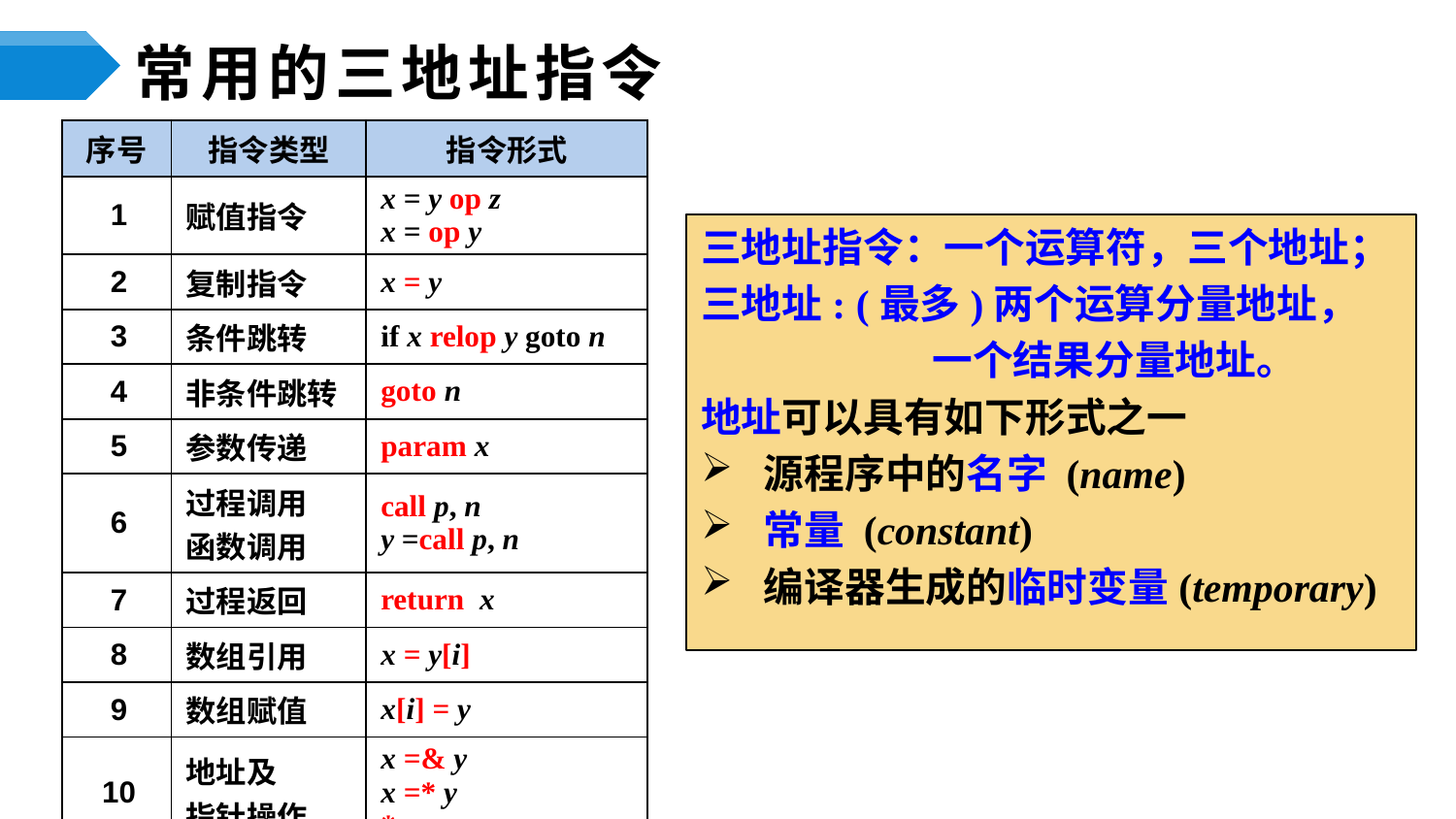

# 常用的三地址指令
| 序号 | 指令类型 | 指令形式 |
| --- | --- | --- |
| 1 | 赋值指令 | x = y op z x = op y |
| 2 | 复制指令 | x = y |
| 3 | 条件跳转 | if x relop y goto n |
| 4 | 非条件跳转 | goto n |
| 5 | 参数传递 | param x |
| 6 | 过程调用 函数调用 | call p, n y =call p, n |
| 7 | 过程返回 | return x |
| 8 | 数组引用 | x = y[i] |
| 9 | 数组赋值 | x[i] = y |
| 10 | 地址及 指针操作 | x =& y x =\* y \*x = y |
三地址指令：一个运算符，三个地址；
三地址: (最多)两个运算分量地址，
                        一个结果分量地址。
地址可以具有如下形式之一
 源程序中的名字 (name)
 常量 (constant)
 编译器生成的临时变量(temporary)